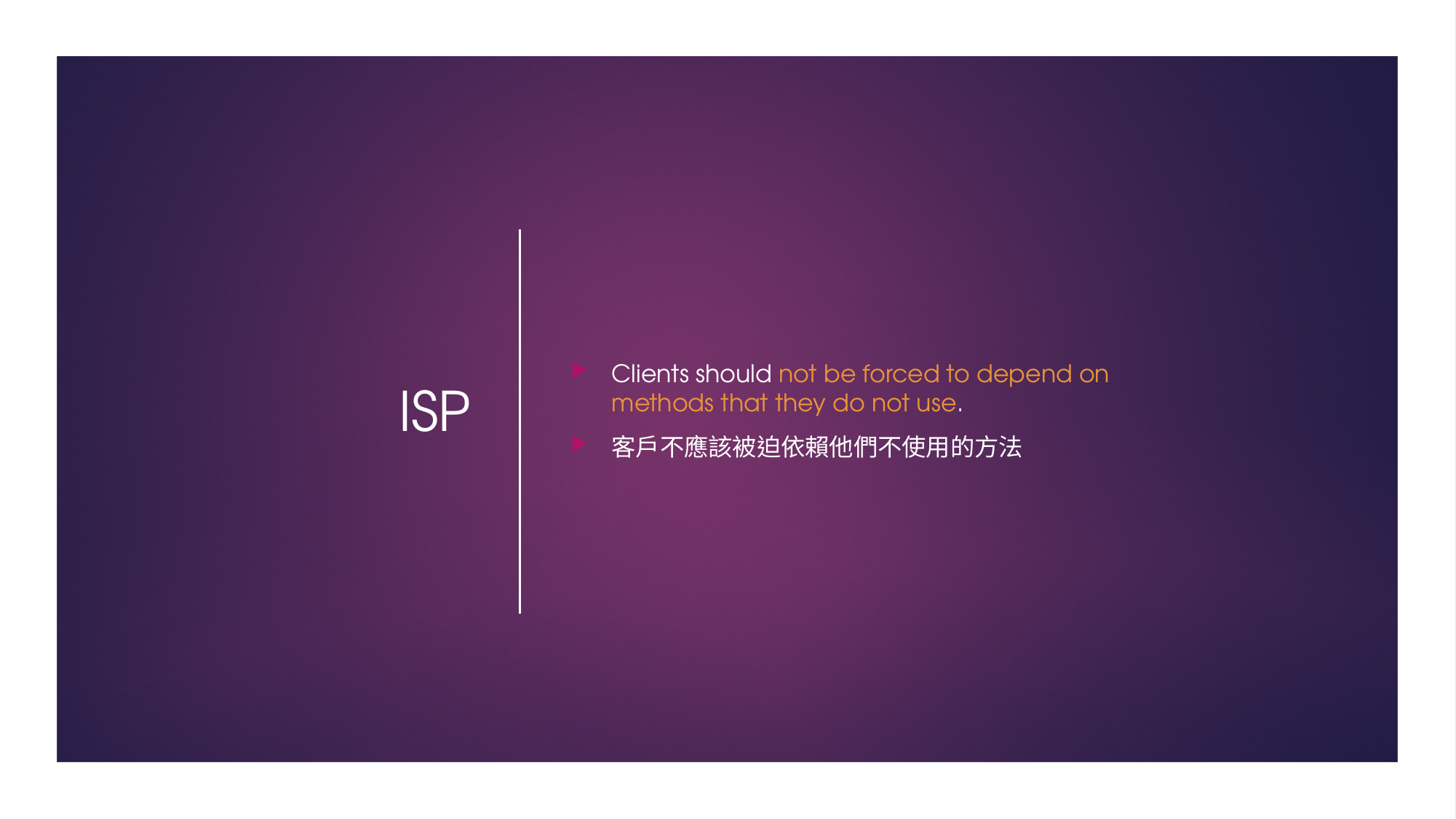

# ISP
Clients should not be forced to depend on methods that they do not use.
客戶不應該被迫依賴他們不使用的方法